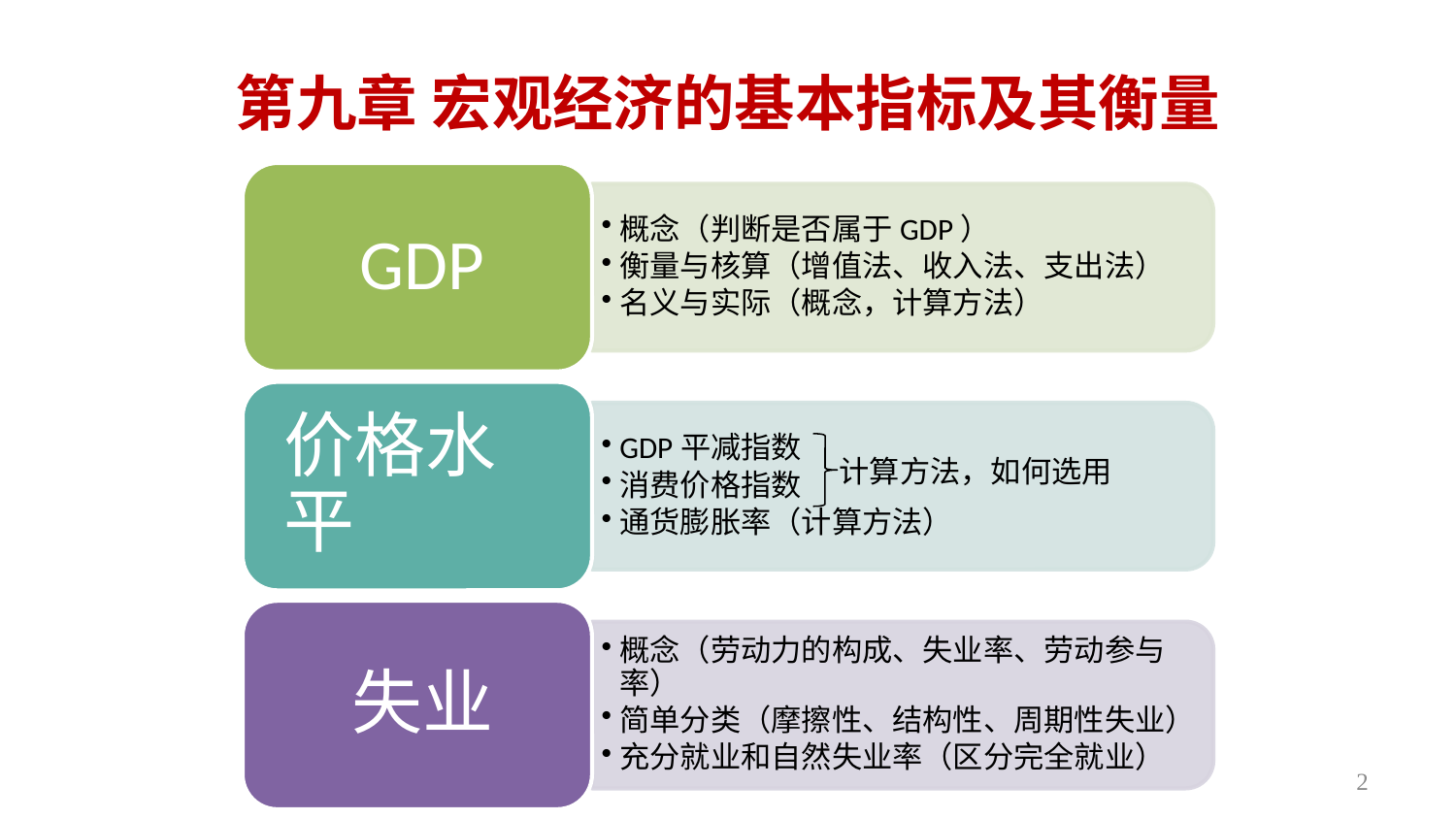

# 第九章 宏观经济的基本指标及其衡量
概念（判断是否属于GDP）
衡量与核算（增值法、收入法、支出法）
名义与实际（概念，计算方法）
GDP
GDP平减指数
消费价格指数
通货膨胀率（计算方法）
价格水平
概念（劳动力的构成、失业率、劳动参与率）
简单分类（摩擦性、结构性、周期性失业）
充分就业和自然失业率（区分完全就业）
失业

计算方法，如何选用
2